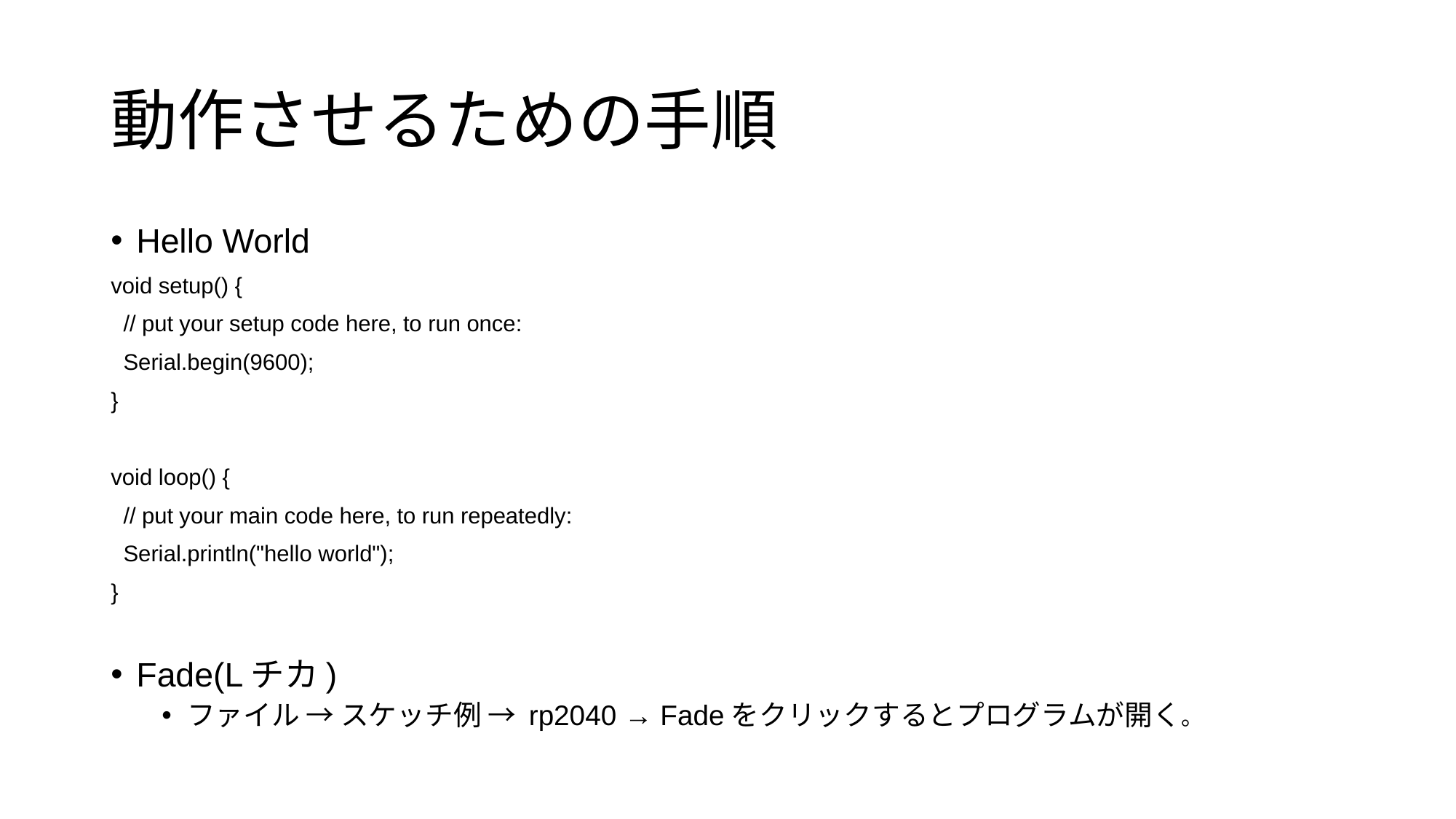

# 動作させるための手順
Hello World
void setup() {
  // put your setup code here, to run once:
  Serial.begin(9600);
}

void loop() {
  // put your main code here, to run repeatedly:
  Serial.println("hello world");
}

Fade(Lチカ)
ファイル → スケッチ例 → rp2040 → Fadeをクリックするとプログラムが開く。